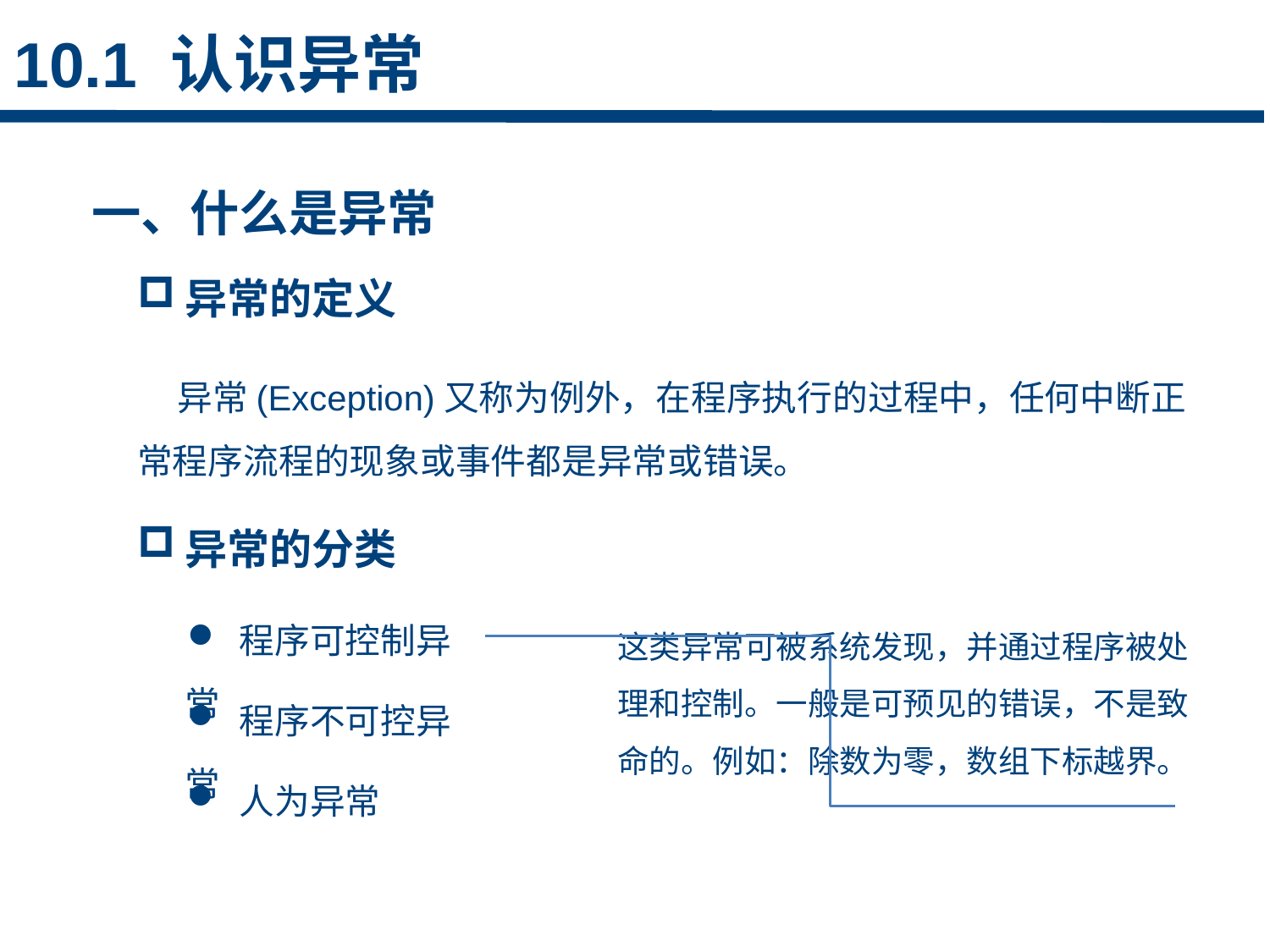

10.1 认识异常
一、什么是异常
异常的定义
点击添加文本
    异常(Exception)又称为例外，在程序执行的过程中，任何中断正常程序流程的现象或事件都是异常或错误。
点击添加文本
异常的分类
点击添加文本
 程序可控制异常
这类异常可被系统发现，并通过程序被处理和控制。一般是可预见的错误，不是致命的。例如：除数为零，数组下标越界。
 程序不可控异常
 人为异常
点击添加文本